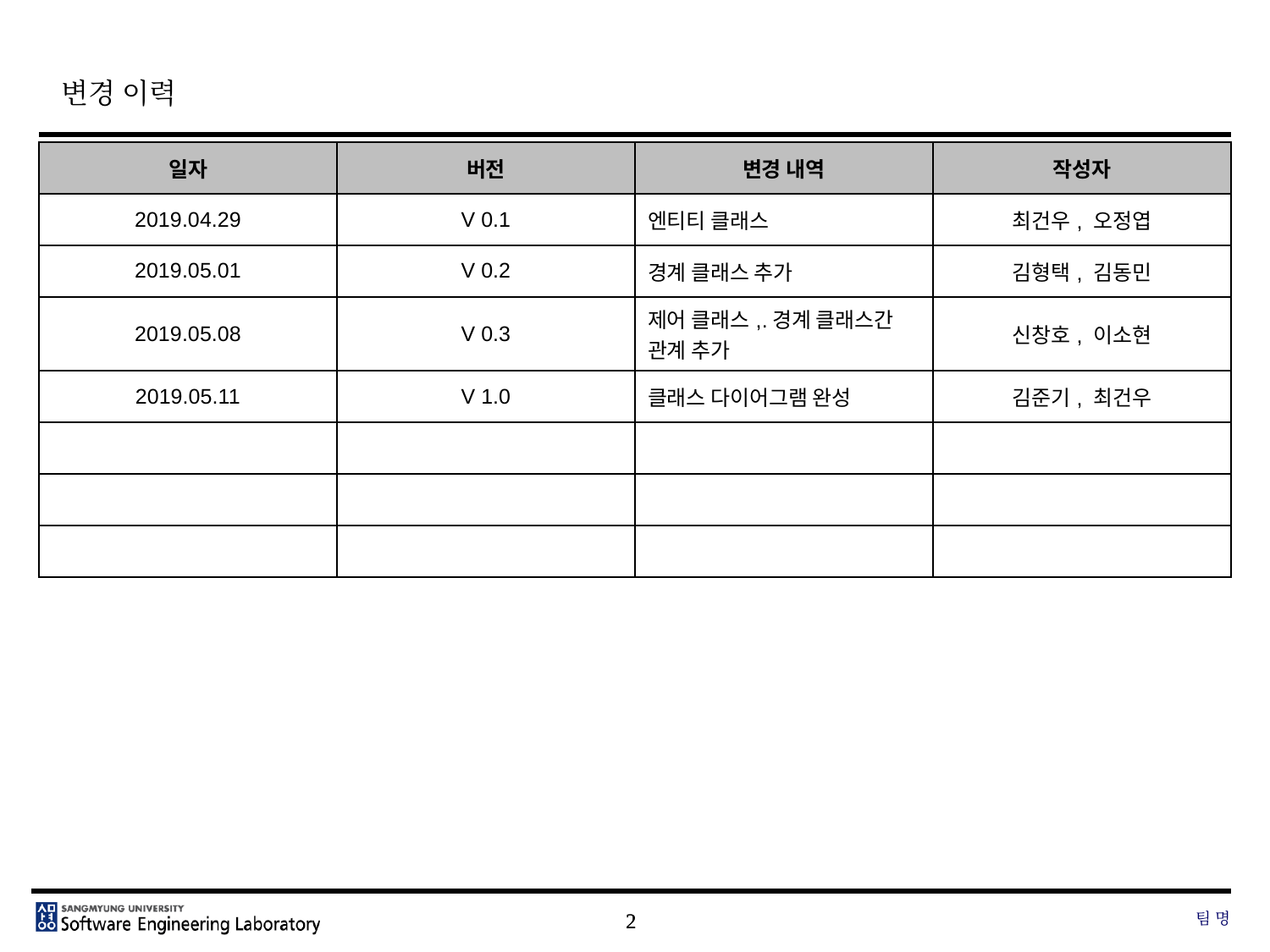

# 변경 이력
| 일자 | 버전 | 변경 내역 | 작성자 |
| --- | --- | --- | --- |
| 2019.04.29 | V 0.1 | 엔티티 클래스 | 최건우, 오정엽 |
| 2019.05.01 | V 0.2 | 경계 클래스 추가 | 김형택, 김동민 |
| 2019.05.08 | V 0.3 | 제어 클래스,.경계 클래스간 관계 추가 | 신창호, 이소현 |
| 2019.05.11 | V 1.0 | 클래스 다이어그램 완성 | 김준기, 최건우 |
|  |  |  |  |
|  |  |  |  |
|  |  |  |  |
팀 명